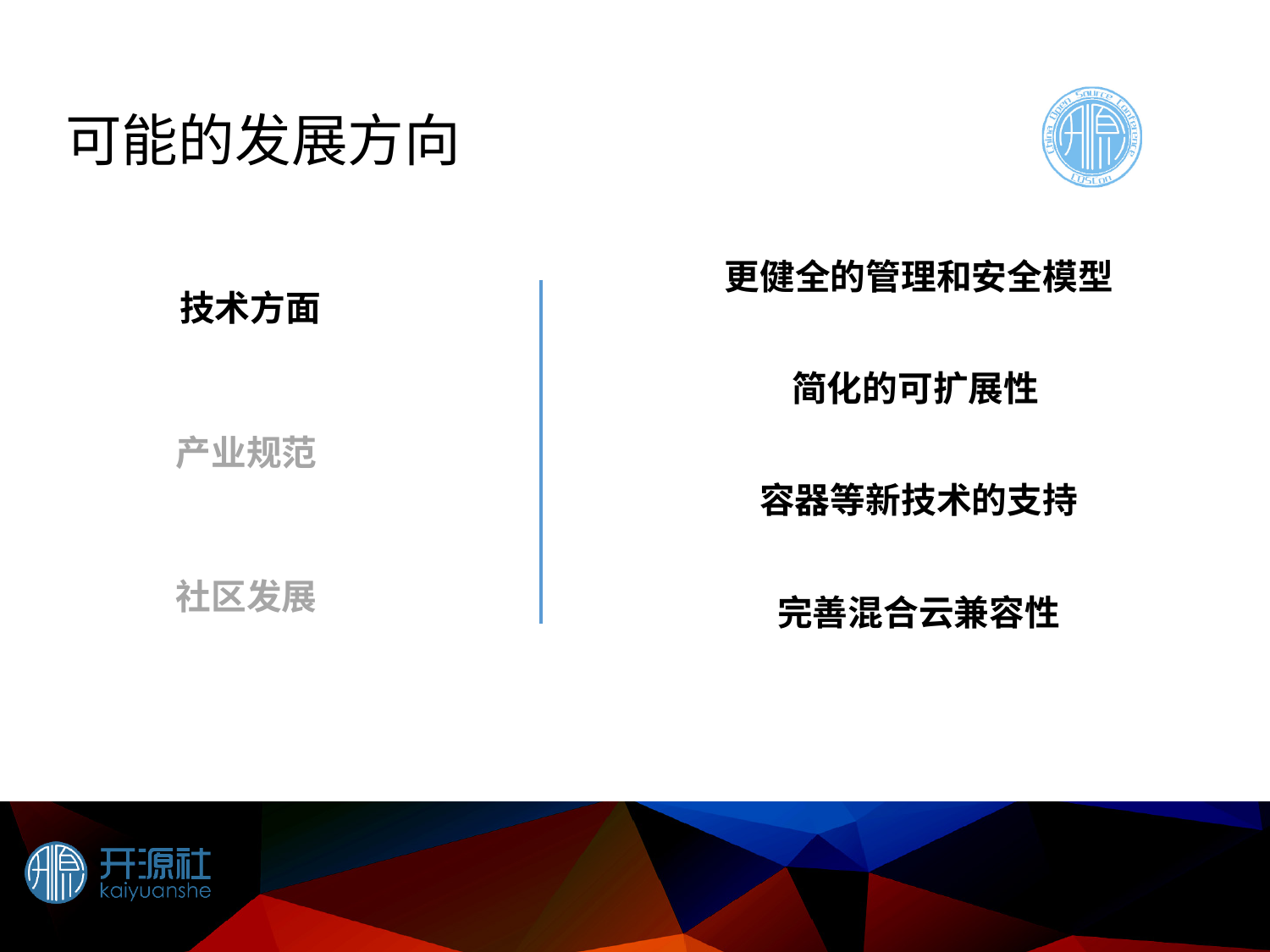

# 可能的发展方向
更健全的管理和安全模型
技术方面
简化的可扩展性
产业规范
容器等新技术的支持
社区发展
完善混合云兼容性